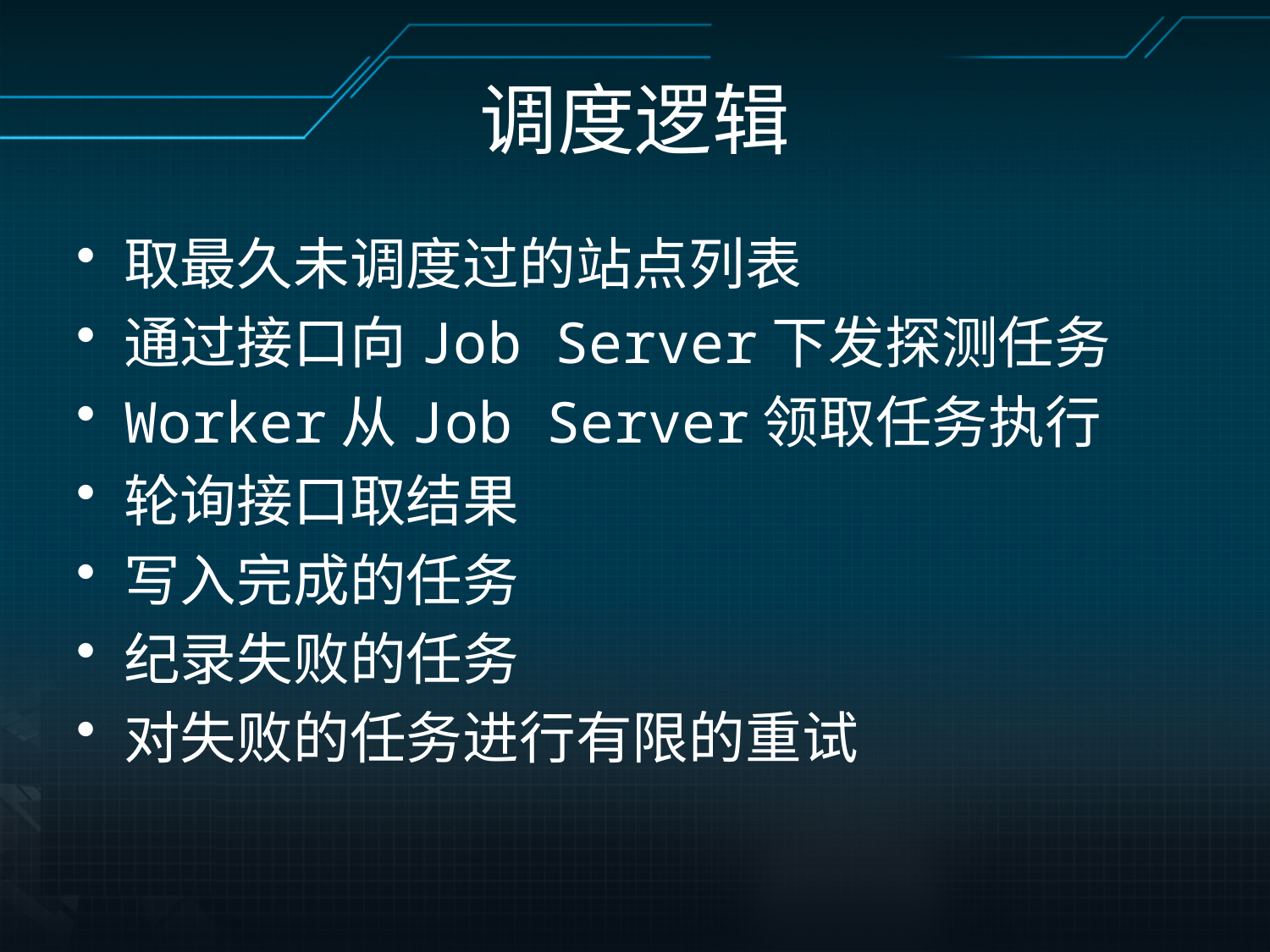

# 调度逻辑
取最久未调度过的站点列表
通过接口向Job Server下发探测任务
Worker从Job Server领取任务执行
轮询接口取结果
写入完成的任务
纪录失败的任务
对失败的任务进行有限的重试